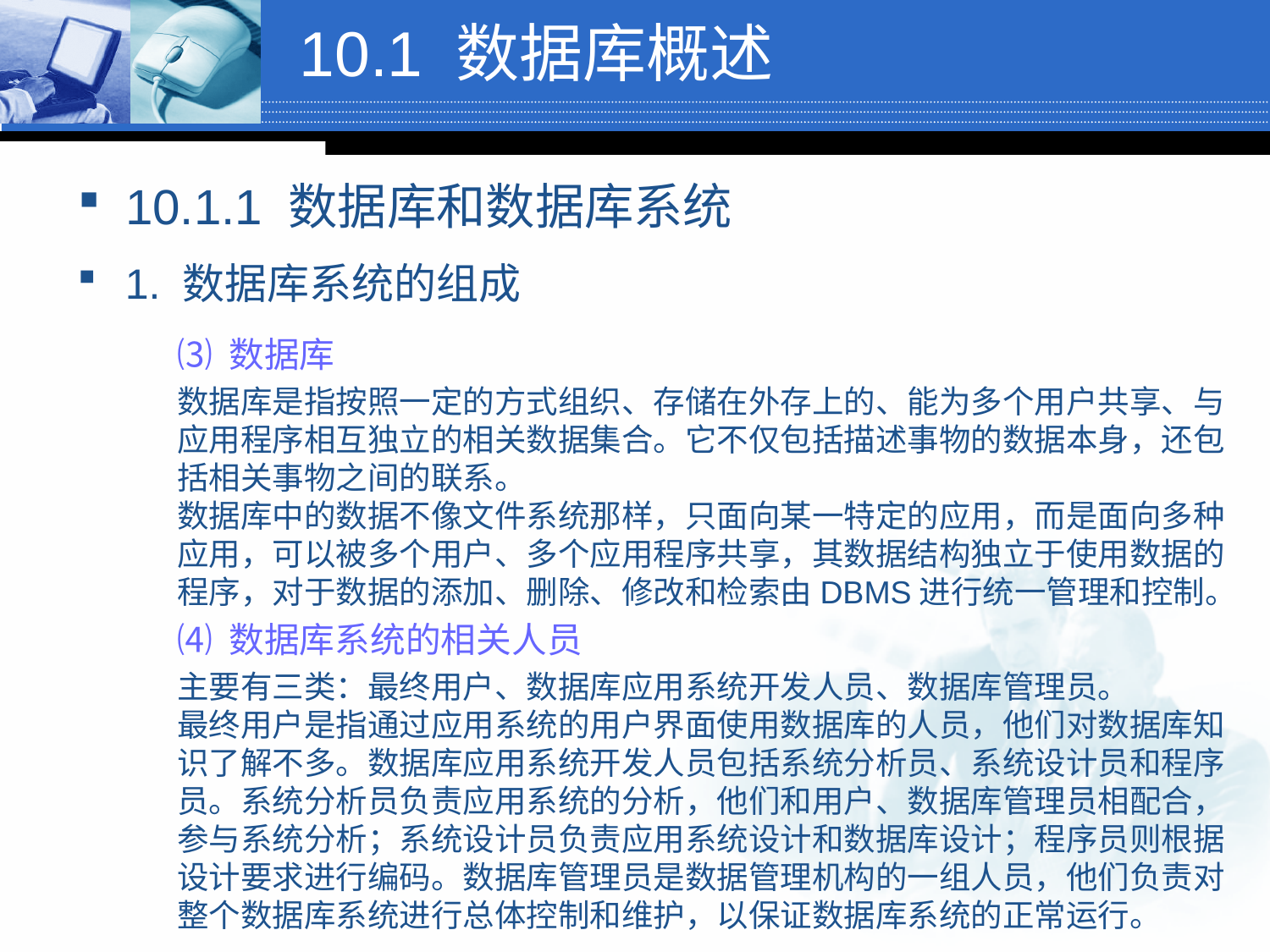

# 10.1 数据库概述
10.1.1 数据库和数据库系统
1. 数据库系统的组成
⑶ 数据库
数据库是指按照一定的方式组织、存储在外存上的、能为多个用户共享、与应用程序相互独立的相关数据集合。它不仅包括描述事物的数据本身，还包括相关事物之间的联系。
数据库中的数据不像文件系统那样，只面向某一特定的应用，而是面向多种应用，可以被多个用户、多个应用程序共享，其数据结构独立于使用数据的程序，对于数据的添加、删除、修改和检索由DBMS进行统一管理和控制。
⑷ 数据库系统的相关人员
主要有三类：最终用户、数据库应用系统开发人员、数据库管理员。
最终用户是指通过应用系统的用户界面使用数据库的人员，他们对数据库知识了解不多。数据库应用系统开发人员包括系统分析员、系统设计员和程序员。系统分析员负责应用系统的分析，他们和用户、数据库管理员相配合，参与系统分析；系统设计员负责应用系统设计和数据库设计；程序员则根据设计要求进行编码。数据库管理员是数据管理机构的一组人员，他们负责对整个数据库系统进行总体控制和维护，以保证数据库系统的正常运行。